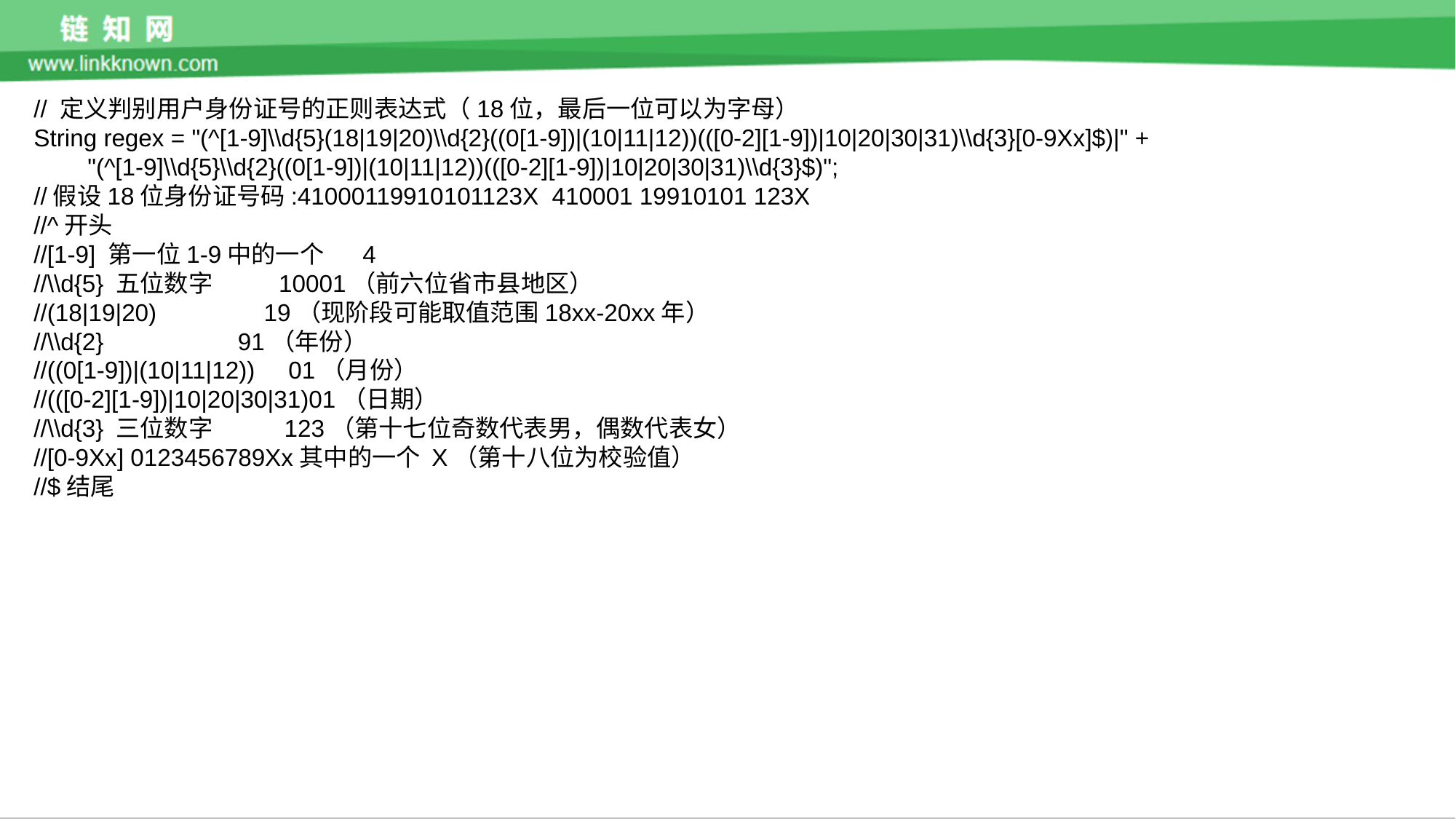

// 定义判别用户身份证号的正则表达式（18位，最后一位可以为字母）
String regex = "(^[1-9]\\d{5}(18|19|20)\\d{2}((0[1-9])|(10|11|12))(([0-2][1-9])|10|20|30|31)\\d{3}[0-9Xx]$)|" +
        "(^[1-9]\\d{5}\\d{2}((0[1-9])|(10|11|12))(([0-2][1-9])|10|20|30|31)\\d{3}$)";
//假设18位身份证号码:41000119910101123X  410001 19910101 123X
//^开头
//[1-9] 第一位1-9中的一个      4
//\\d{5} 五位数字           10001（前六位省市县地区）
//(18|19|20)                19（现阶段可能取值范围18xx-20xx年）
//\\d{2}                    91（年份）
//((0[1-9])|(10|11|12))     01（月份）
//(([0-2][1-9])|10|20|30|31)01（日期）
//\\d{3} 三位数字            123（第十七位奇数代表男，偶数代表女）
//[0-9Xx] 0123456789Xx其中的一个 X（第十八位为校验值）
//$结尾